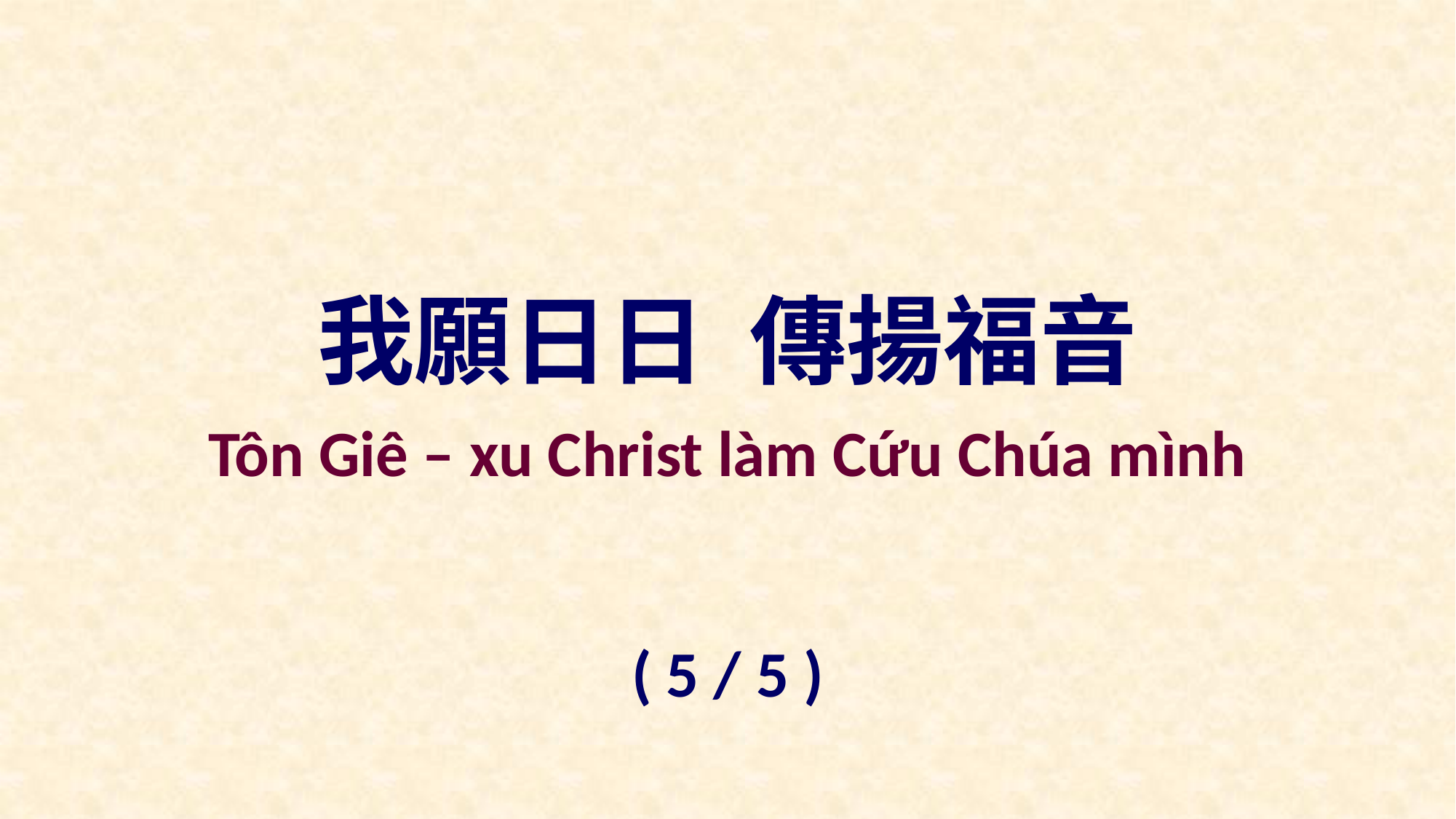

我願日日  傳揚福音
Tôn Giê – xu Christ làm Cứu Chúa mình
( 5 / 5 )